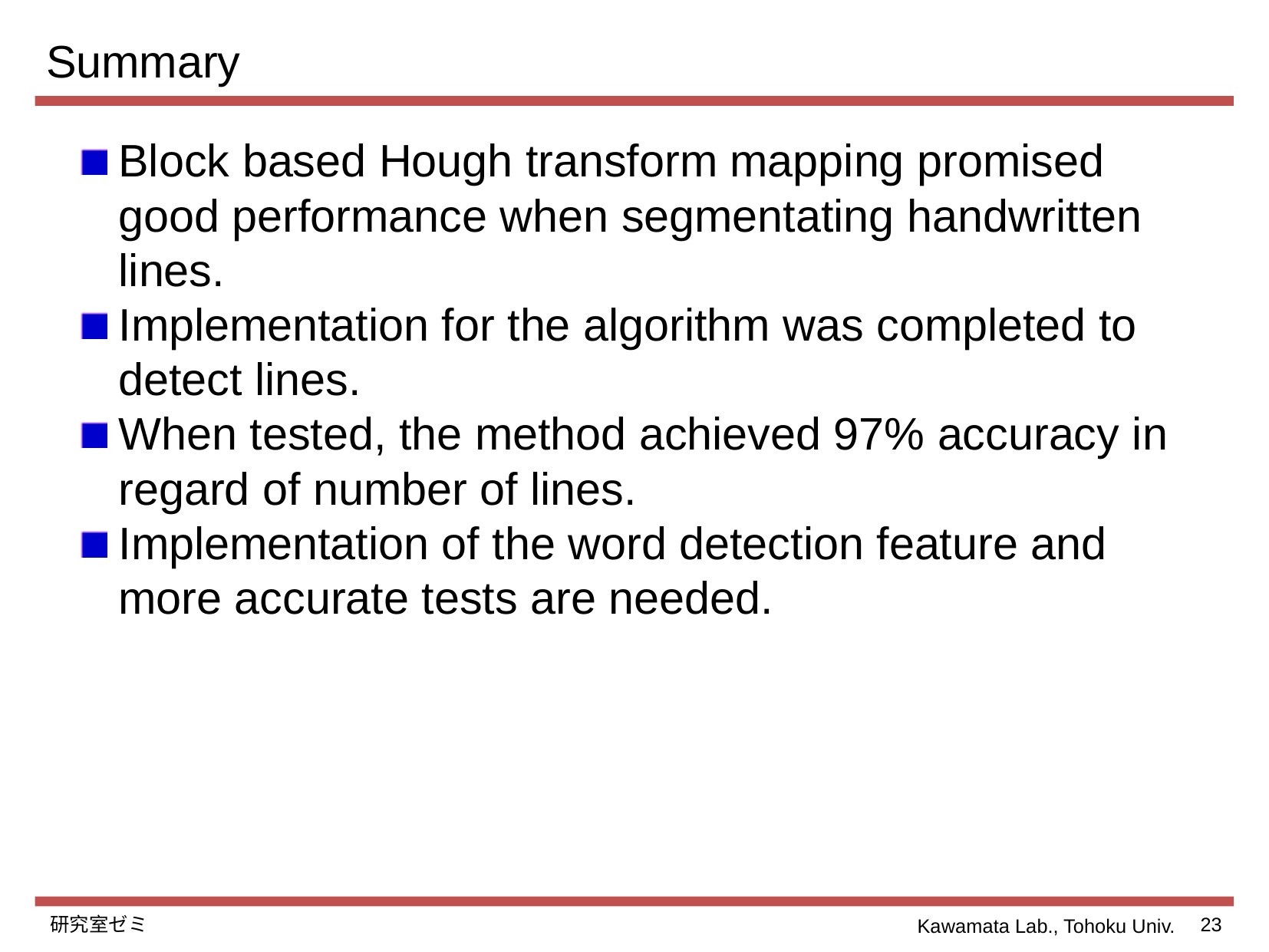

Summary
Block based Hough transform mapping promised good performance when segmentating handwritten lines.
Implementation for the algorithm was completed to detect lines.
When tested, the method achieved 97% accuracy in regard of number of lines.
Implementation of the word detection feature and more accurate tests are needed.
研究室ゼミ
23